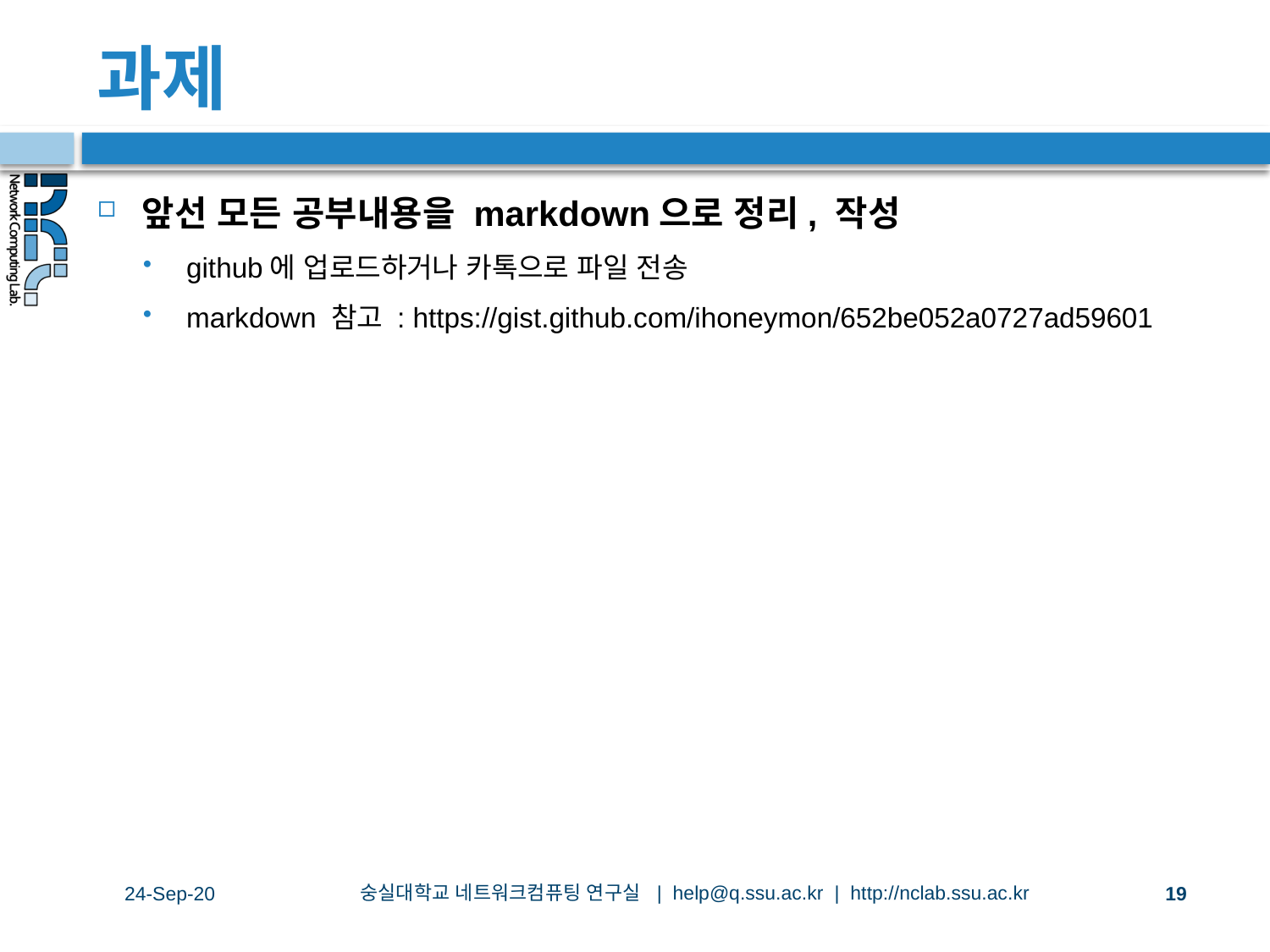

# 과제
앞선 모든 공부내용을 markdown으로 정리, 작성
github에 업로드하거나 카톡으로 파일 전송
markdown 참고 : https://gist.github.com/ihoneymon/652be052a0727ad59601
숭실대학교 네트워크컴퓨팅 연구실  |  help@q.ssu.ac.kr  |  http://nclab.ssu.ac.kr
24-Sep-20
19